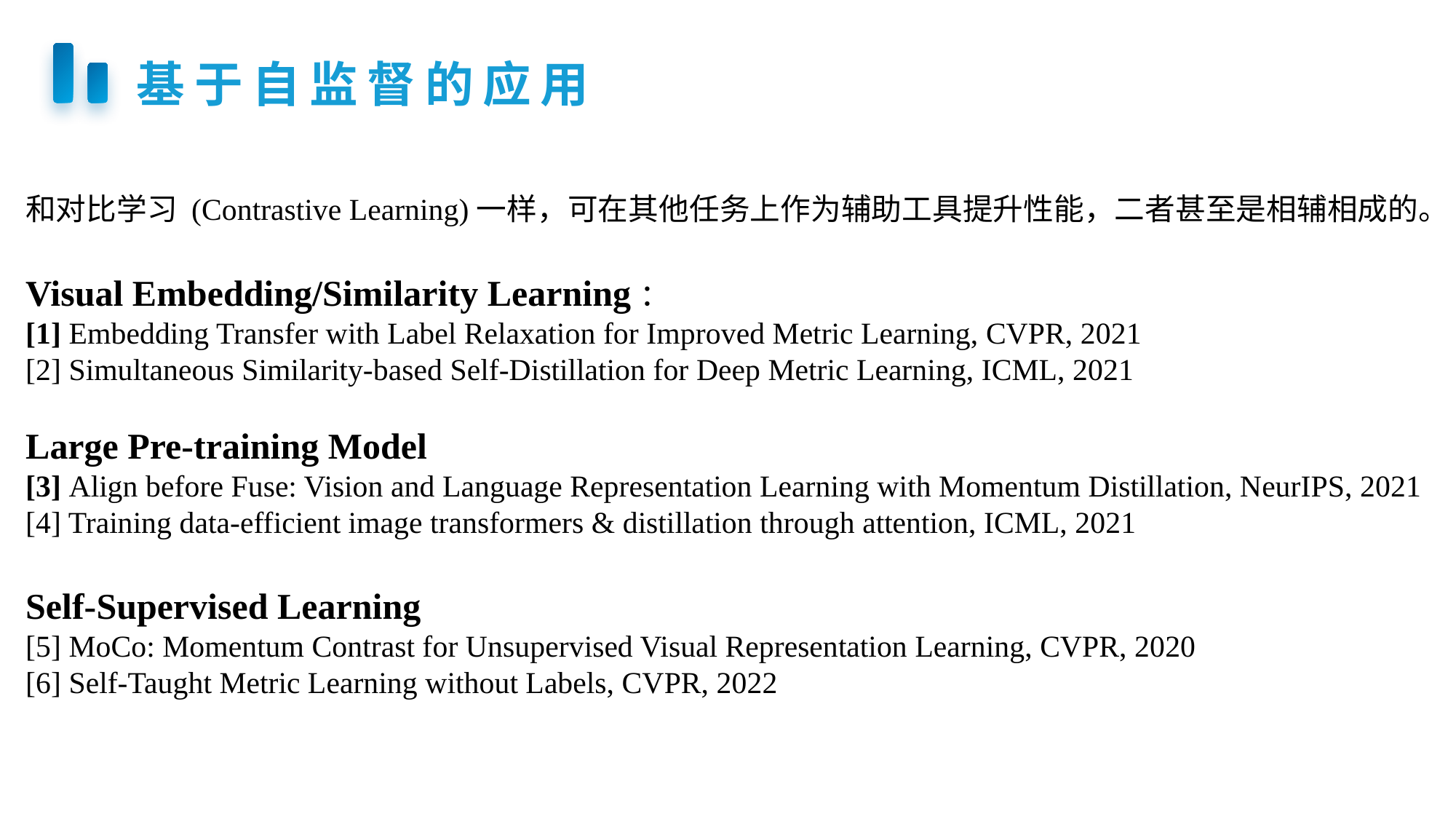

基于自监督的应用

和对比学习 (Contrastive Learning)一样，可在其他任务上作为辅助工具提升性能，二者甚至是相辅相成的。

Visual Embedding/Similarity Learning：
[1] Embedding Transfer with Label Relaxation for Improved Metric Learning, CVPR, 2021
[2] Simultaneous Similarity-based Self-Distillation for Deep Metric Learning, ICML, 2021

Large Pre-training Model
[3] Align before Fuse: Vision and Language Representation Learning with Momentum Distillation, NeurIPS, 2021
[4] Training data-efficient image transformers & distillation through attention, ICML, 2021

Self-Supervised Learning
[5] MoCo: Momentum Contrast for Unsupervised Visual Representation Learning, CVPR, 2020
[6] Self-Taught Metric Learning without Labels, CVPR, 2022